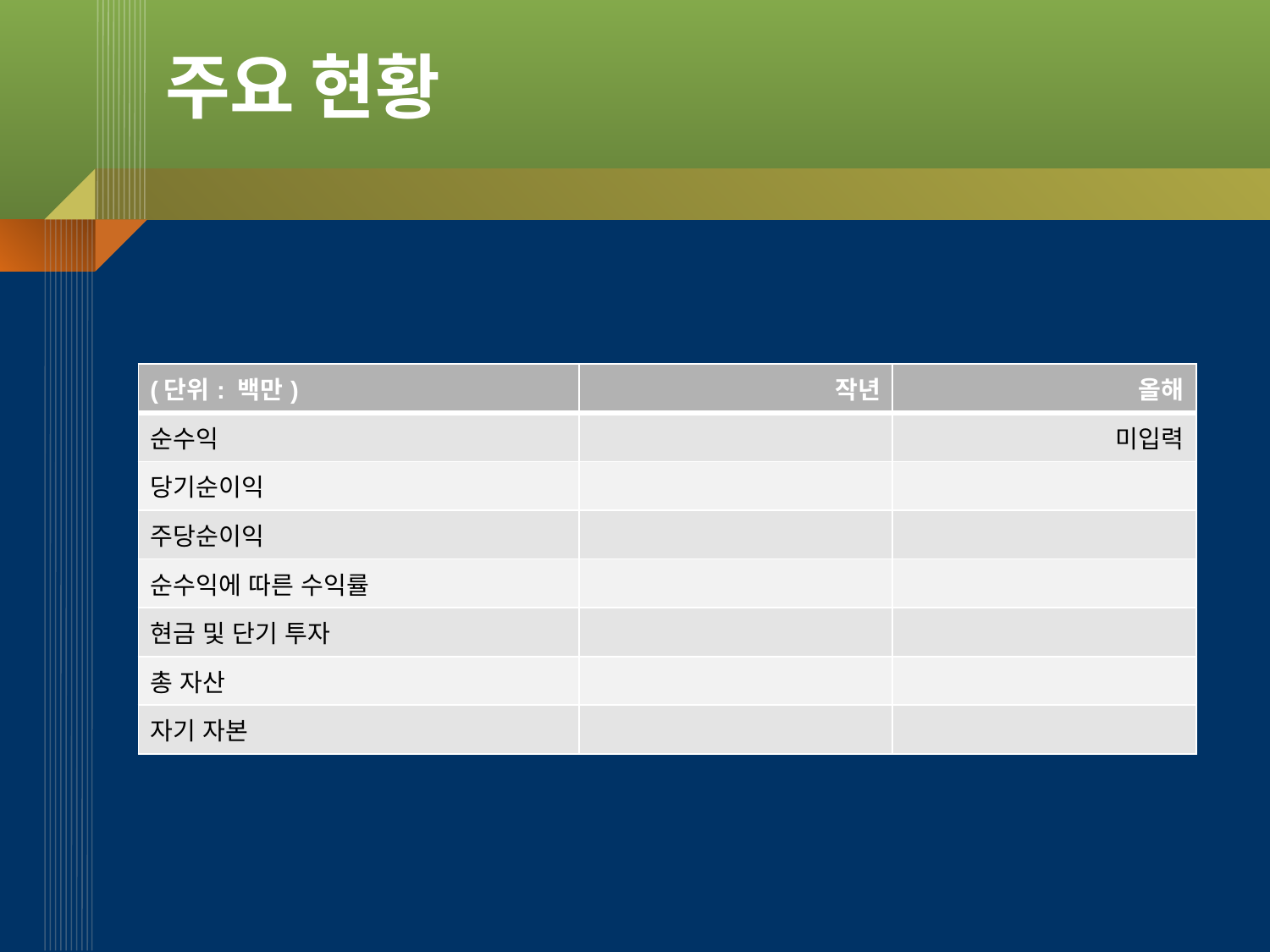

# 주요 현황
| (단위: 백만) | 작년 | 올해 |
| --- | --- | --- |
| 순수익 |  | 미입력 |
| 당기순이익 |  |  |
| 주당순이익 |  |  |
| 순수익에 따른 수익률 |  |  |
| 현금 및 단기 투자 |  |  |
| 총 자산 |  |  |
| 자기 자본 |  |  |